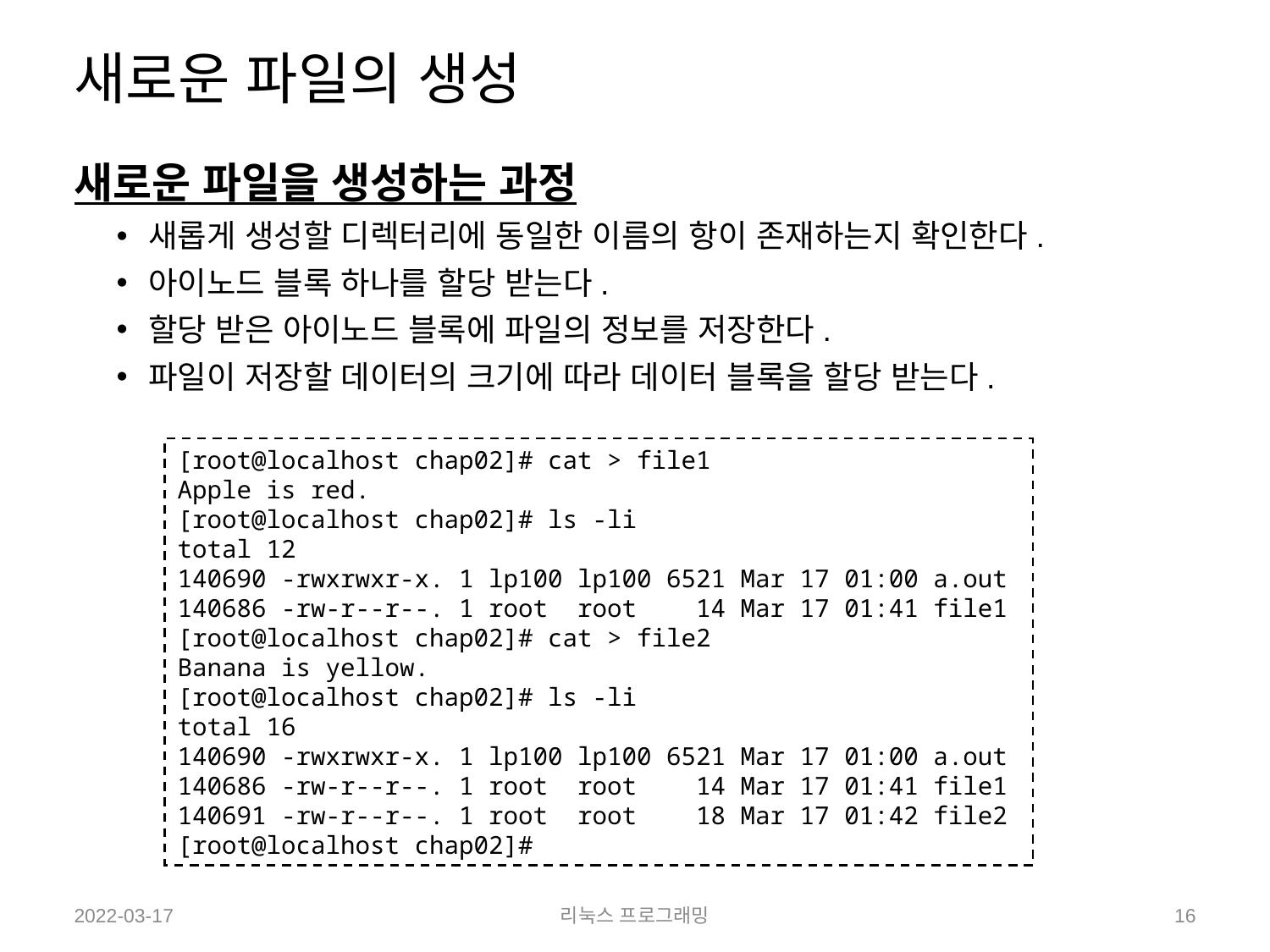

# 새로운 파일의 생성
새로운 파일을 생성하는 과정
새롭게 생성할 디렉터리에 동일한 이름의 항이 존재하는지 확인한다.
아이노드 블록 하나를 할당 받는다.
할당 받은 아이노드 블록에 파일의 정보를 저장한다.
파일이 저장할 데이터의 크기에 따라 데이터 블록을 할당 받는다.

[root@localhost chap02]# cat > file1
Apple is red.
[root@localhost chap02]# ls -li
total 12
140690 -rwxrwxr-x. 1 lp100 lp100 6521 Mar 17 01:00 a.out
140686 -rw-r--r--. 1 root  root    14 Mar 17 01:41 file1
[root@localhost chap02]# cat > file2
Banana is yellow.
[root@localhost chap02]# ls -li
total 16
140690 -rwxrwxr-x. 1 lp100 lp100 6521 Mar 17 01:00 a.out
140686 -rw-r--r--. 1 root  root    14 Mar 17 01:41 file1
140691 -rw-r--r--. 1 root  root    18 Mar 17 01:42 file2
[root@localhost chap02]#
2022-03-17
리눅스 프로그래밍
16